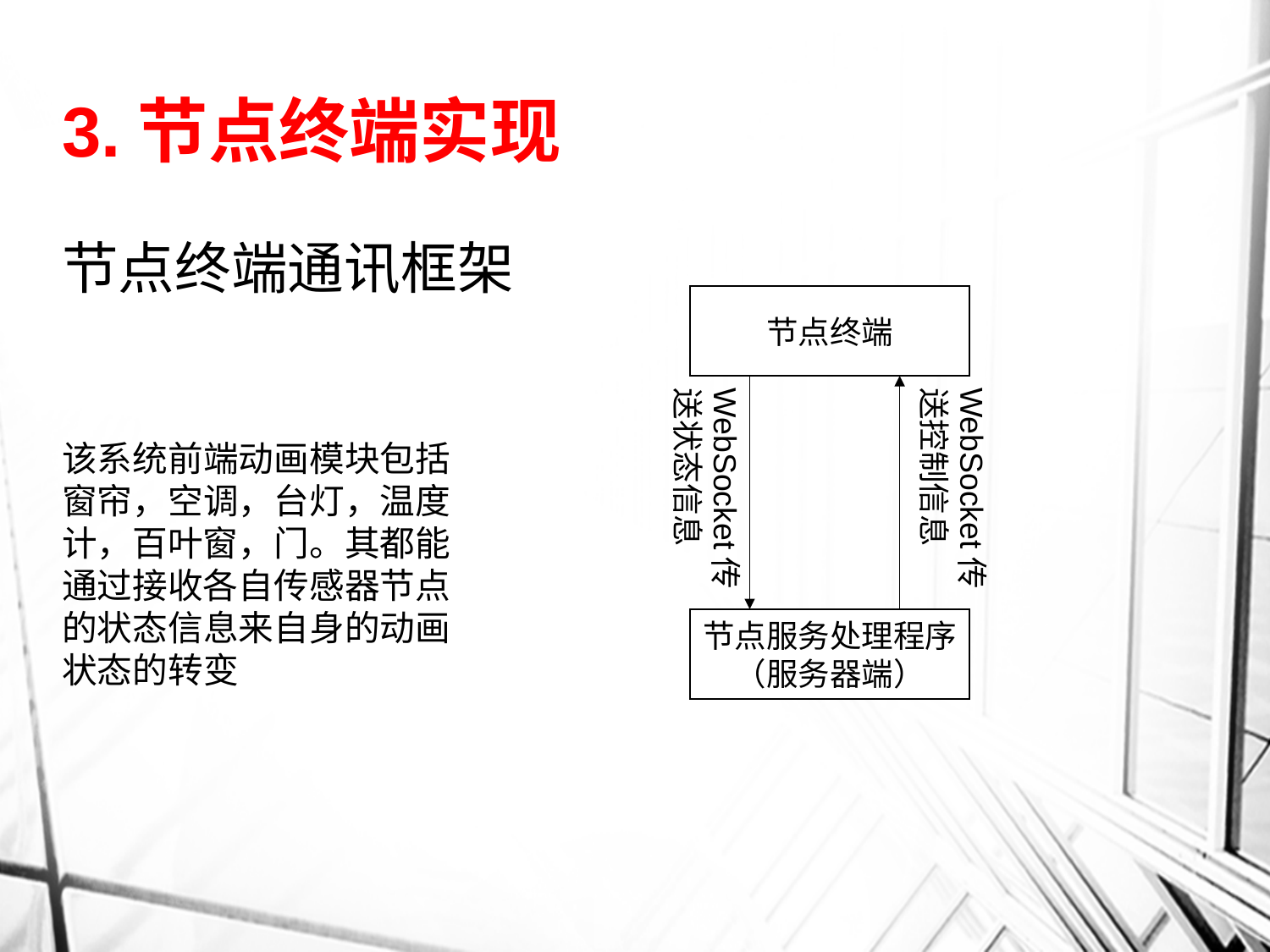

3.节点终端实现
节点终端通讯框架
节点终端
WebSocket传送控制信息
WebSocket传送状态信息
节点服务处理程序
（服务器端）

该系统前端动画模块包括窗帘，空调，台灯，温度计，百叶窗，门。其都能通过接收各自传感器节点的状态信息来自身的动画状态的转变